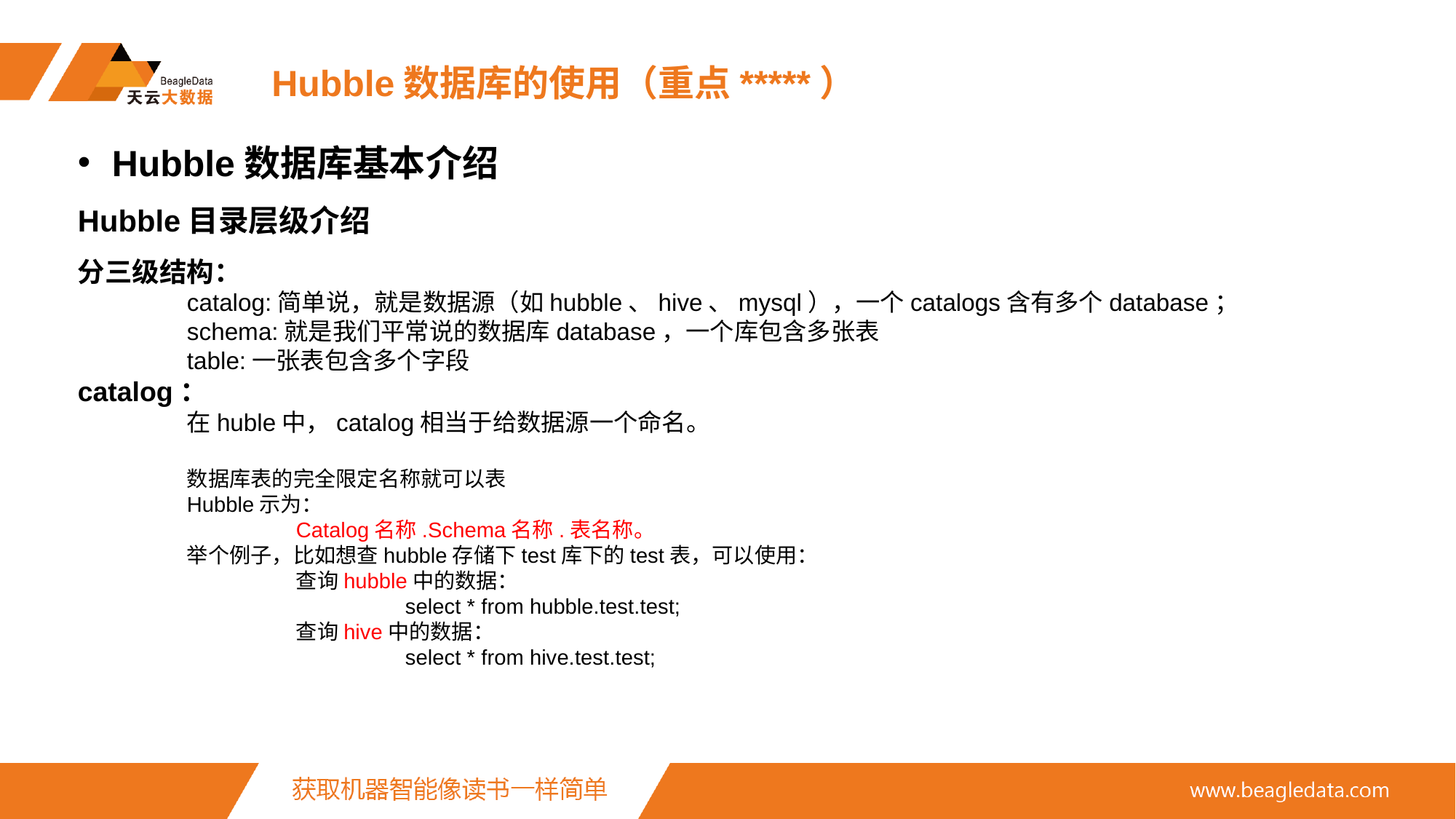

# Hubble数据库的使用（重点*****）
Hubble数据库基本介绍
Hubble目录层级介绍
分三级结构：
	catalog:简单说，就是数据源（如hubble、hive、mysql），一个catalogs含有多个database；
	schema:就是我们平常说的数据库database，一个库包含多张表
	table:一张表包含多个字段
catalog：
	在huble中，catalog相当于给数据源一个命名。

	数据库表的完全限定名称就可以表
	Hubble示为：
		Catalog名称.Schema名称.表名称。
	举个例子，比如想查hubble存储下test库下的test表，可以使用：
	查询hubble中的数据：
		select * from hubble.test.test;
	查询hive中的数据：
		select * from hive.test.test;